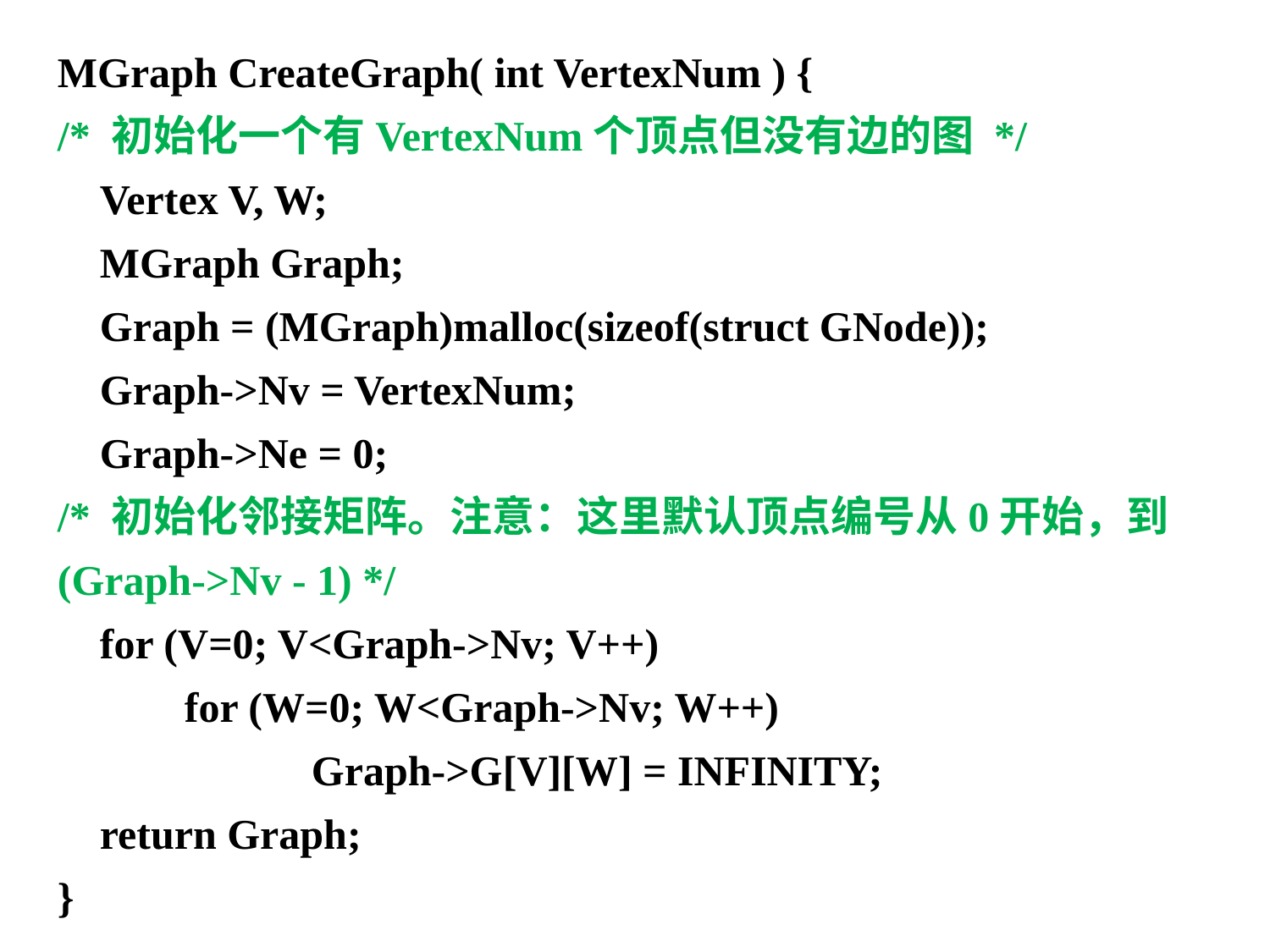

MGraph CreateGraph( int VertexNum ) {
/* 初始化一个有VertexNum个顶点但没有边的图 */
    Vertex V, W;
    MGraph Graph;
    Graph = (MGraph)malloc(sizeof(struct GNode));
    Graph->Nv = VertexNum;
    Graph->Ne = 0;
/* 初始化邻接矩阵。注意：这里默认顶点编号从0开始，到(Graph->Nv - 1) */
    for (V=0; V<Graph->Nv; V++)
	for (W=0; W<Graph->Nv; W++)
		Graph->G[V][W] = INFINITY;
    return Graph;
}